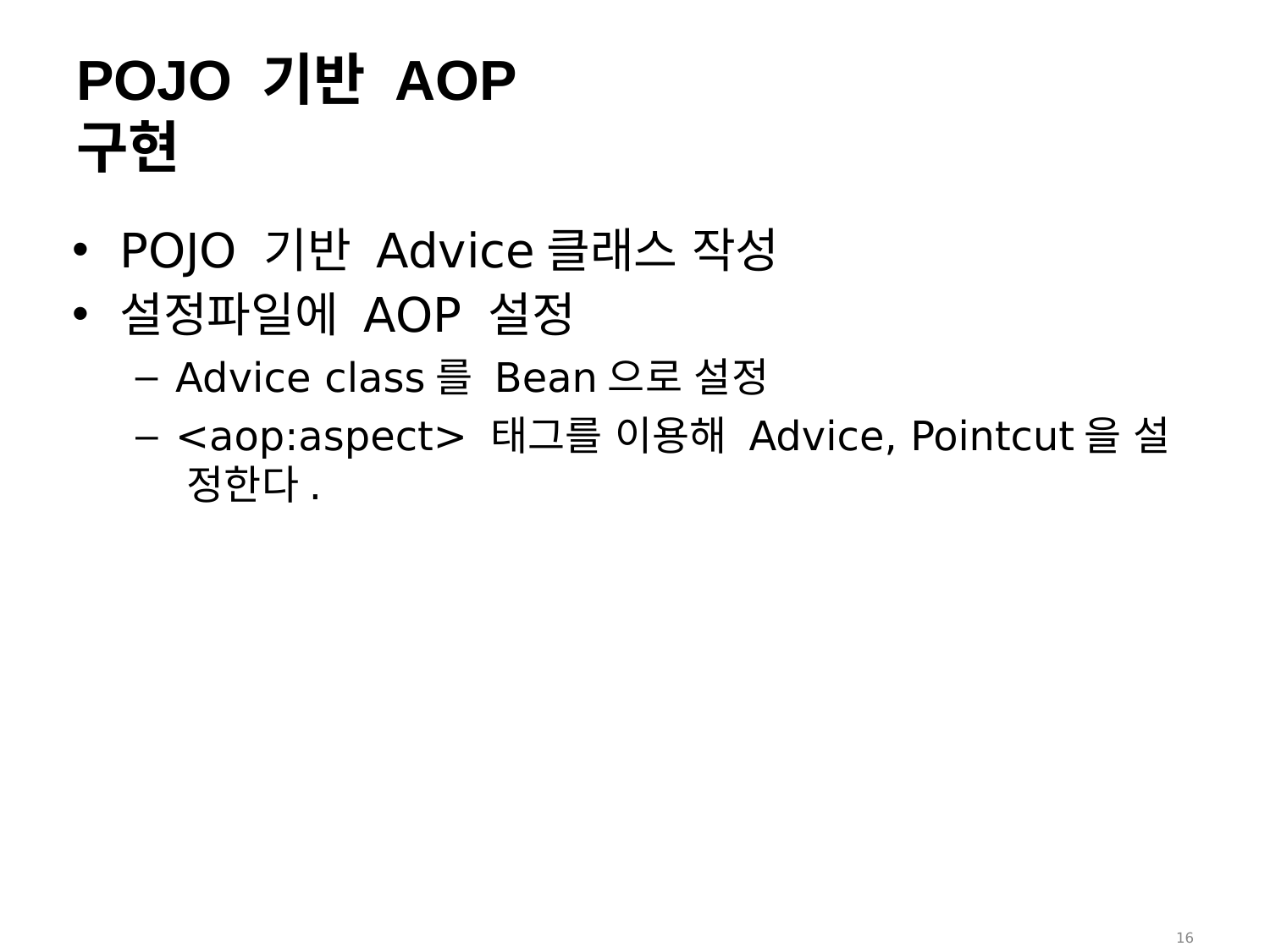

# POJO 기반 AOP구현
POJO 기반 Advice클래스 작성
설정파일에 AOP 설정
Advice class를 Bean으로 설정
<aop:aspect> 태그를 이용해 Advice, Pointcut을 설  정한다.
16